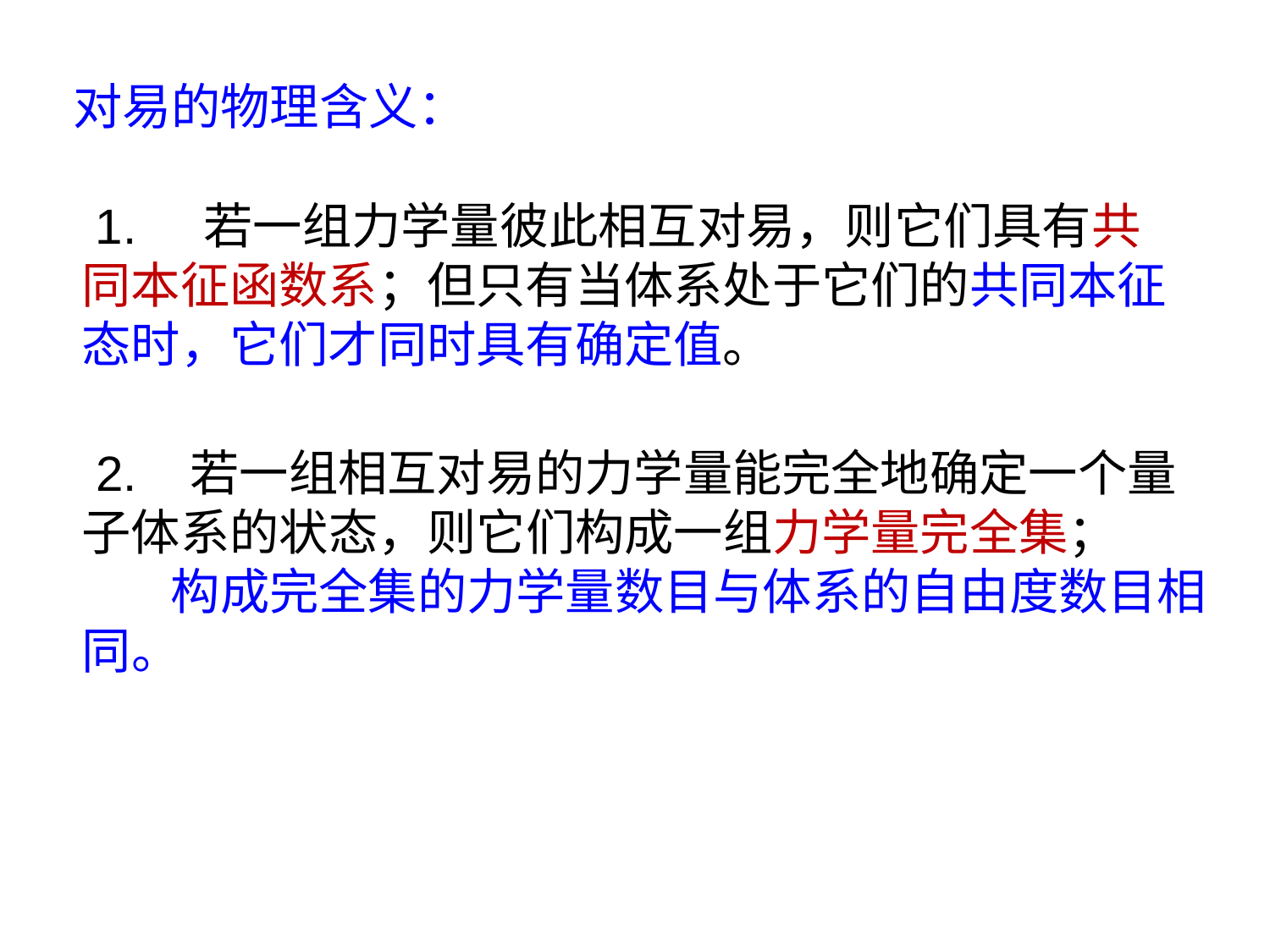

对易的物理含义：
 1.    若一组力学量彼此相互对易，则它们具有共同本征函数系；但只有当体系处于它们的共同本征态时，它们才同时具有确定值。
 2.   若一组相互对易的力学量能完全地确定一个量子体系的状态，则它们构成一组力学量完全集；
       构成完全集的力学量数目与体系的自由度数目相同。